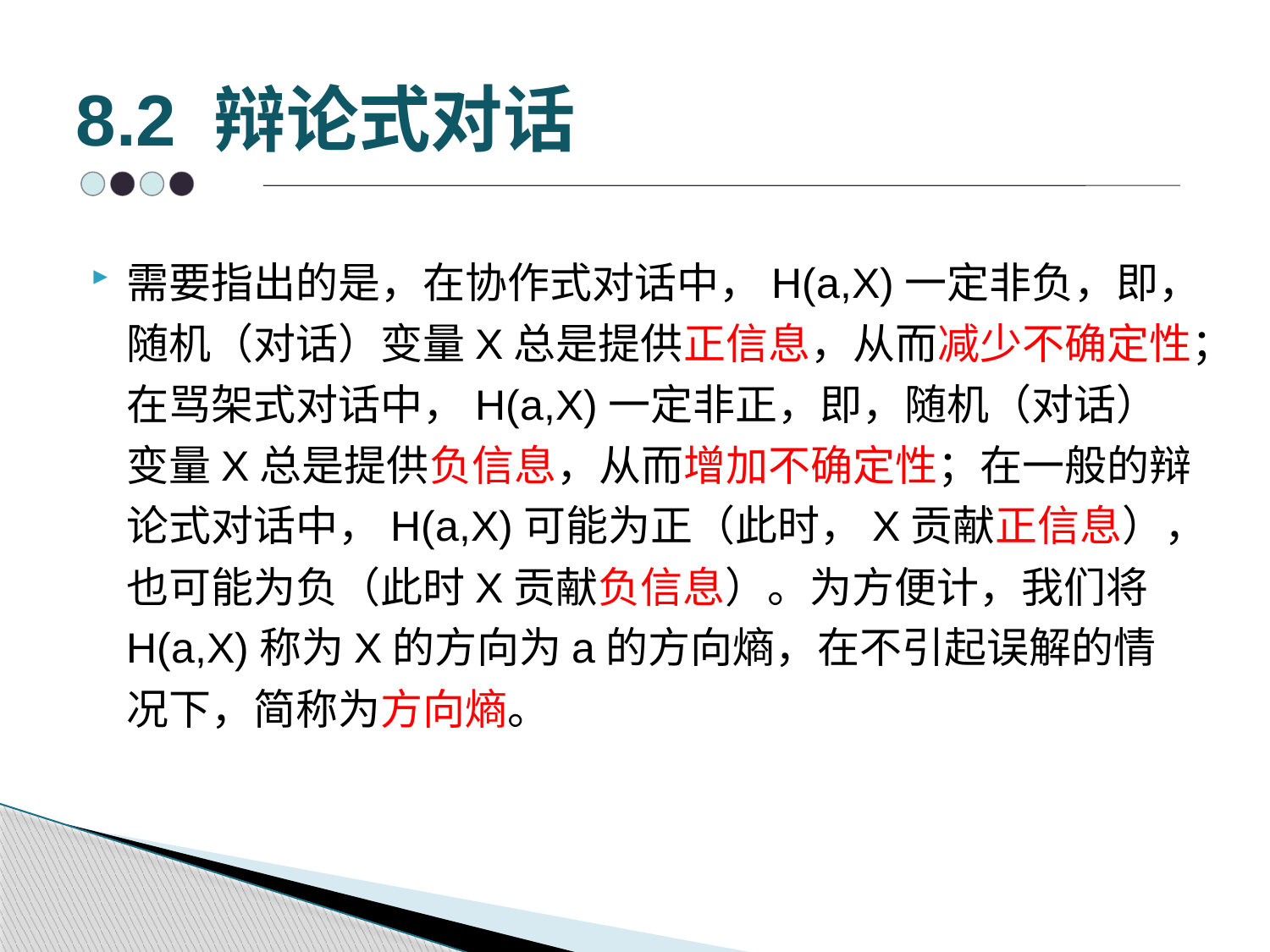

# 8.2 辩论式对话

需要指出的是，在协作式对话中，H(a,X)一定非负，即，随机（对话）变量X总是提供正信息，从而减少不确定性；在骂架式对话中，H(a,X)一定非正，即，随机（对话）变量X总是提供负信息，从而增加不确定性；在一般的辩论式对话中，H(a,X)可能为正（此时，X贡献正信息），也可能为负（此时X贡献负信息）。为方便计，我们将H(a,X)称为X的方向为a的方向熵，在不引起误解的情况下，简称为方向熵。